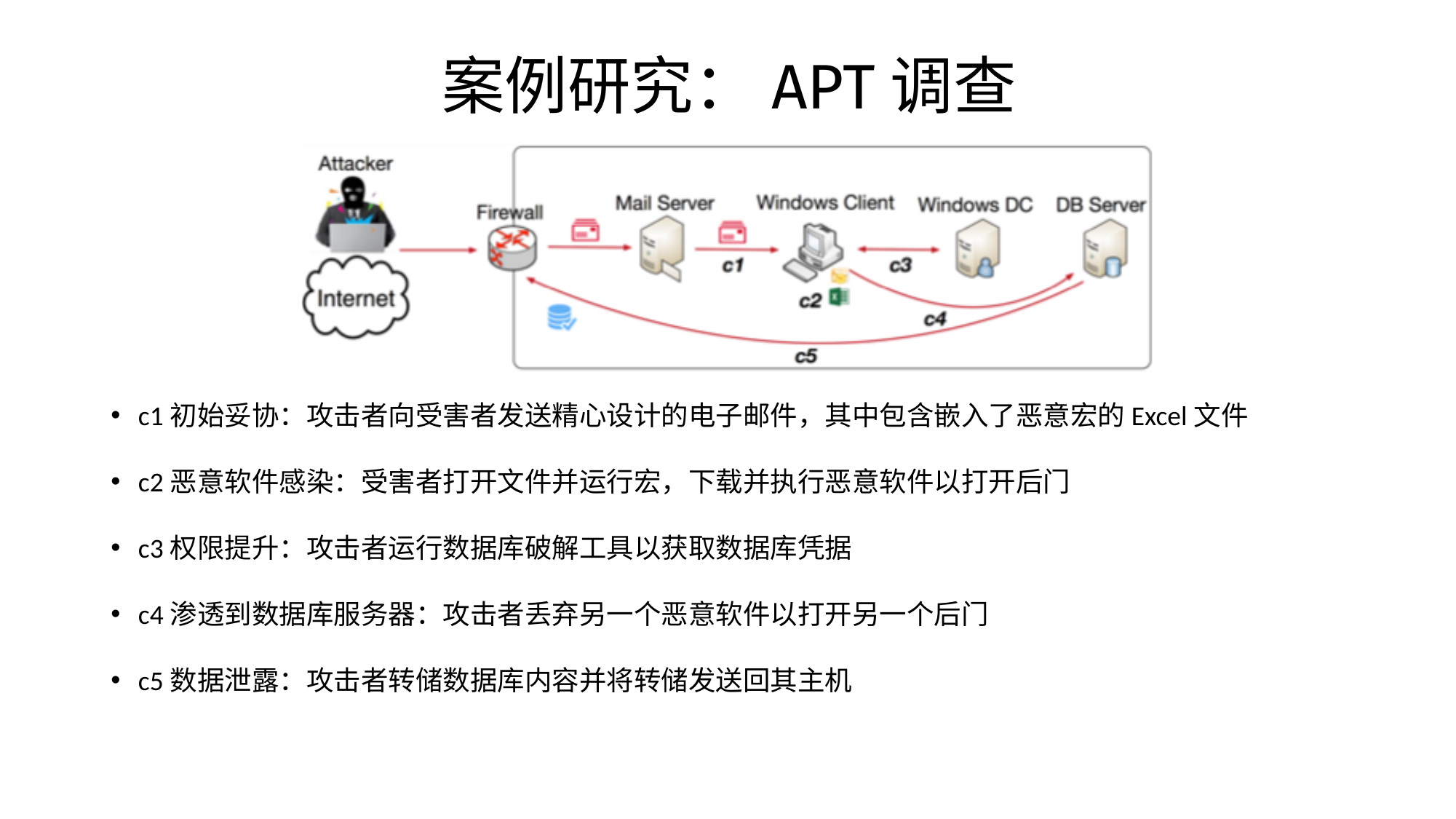

# 案例研究：APT调查

c1初始妥协：攻击者向受害者发送精心设计的电子邮件，其中包含嵌入了恶意宏的Excel文件

c2恶意软件感染：受害者打开文件并运行宏，下载并执行恶意软件以打开后门

c3权限提升：攻击者运行数据库破解工具以获取数据库凭据

c4渗透到数据库服务器：攻击者丢弃另一个恶意软件以打开另一个后门

c5数据泄露：攻击者转储数据库内容并将转储发送回其主机